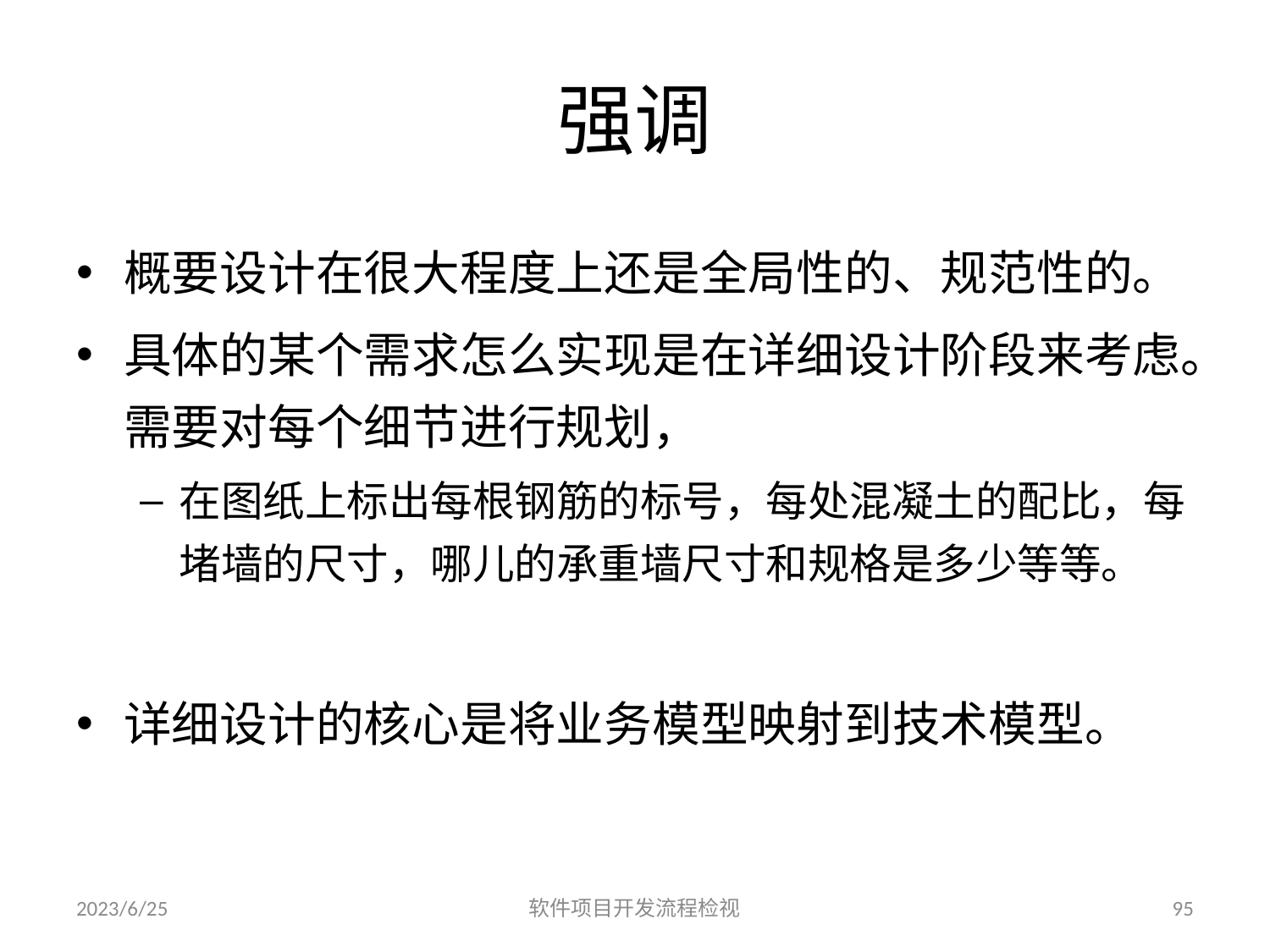

# 强调
概要设计在很大程度上还是全局性的、规范性的。
具体的某个需求怎么实现是在详细设计阶段来考虑。需要对每个细节进行规划，
在图纸上标出每根钢筋的标号，每处混凝土的配比，每堵墙的尺寸，哪儿的承重墙尺寸和规格是多少等等。

详细设计的核心是将业务模型映射到技术模型。
2023/6/25
软件项目开发流程检视
95